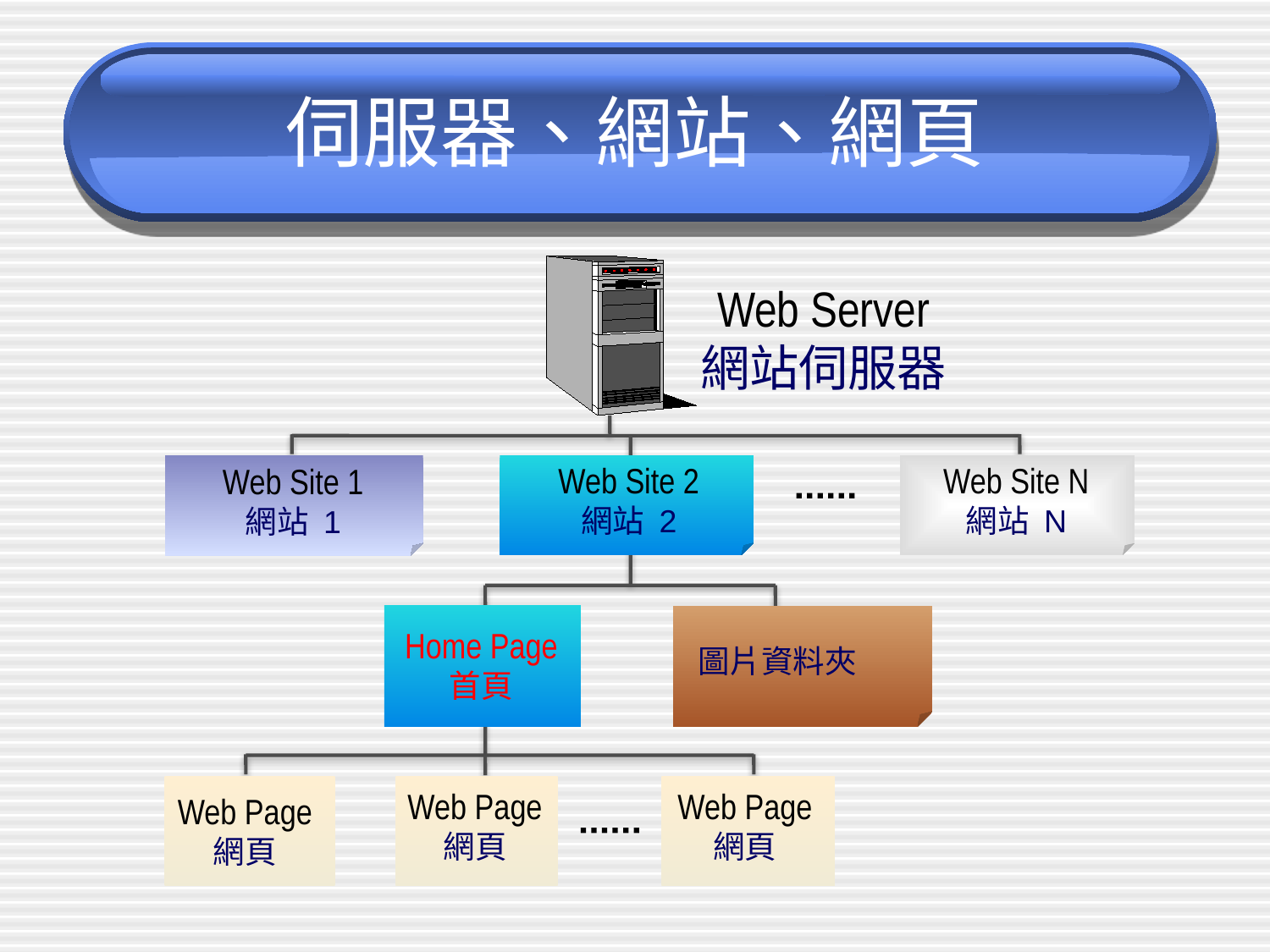

# 伺服器、網站、網頁

Web Server
網站伺服器

Web Site 1
網站 1

Web Site 2
網站 2

Web Site N
網站 N

圖片資料夾

Home Page
首頁

Web Page
網頁

Web Page
網頁

Web Page
網頁